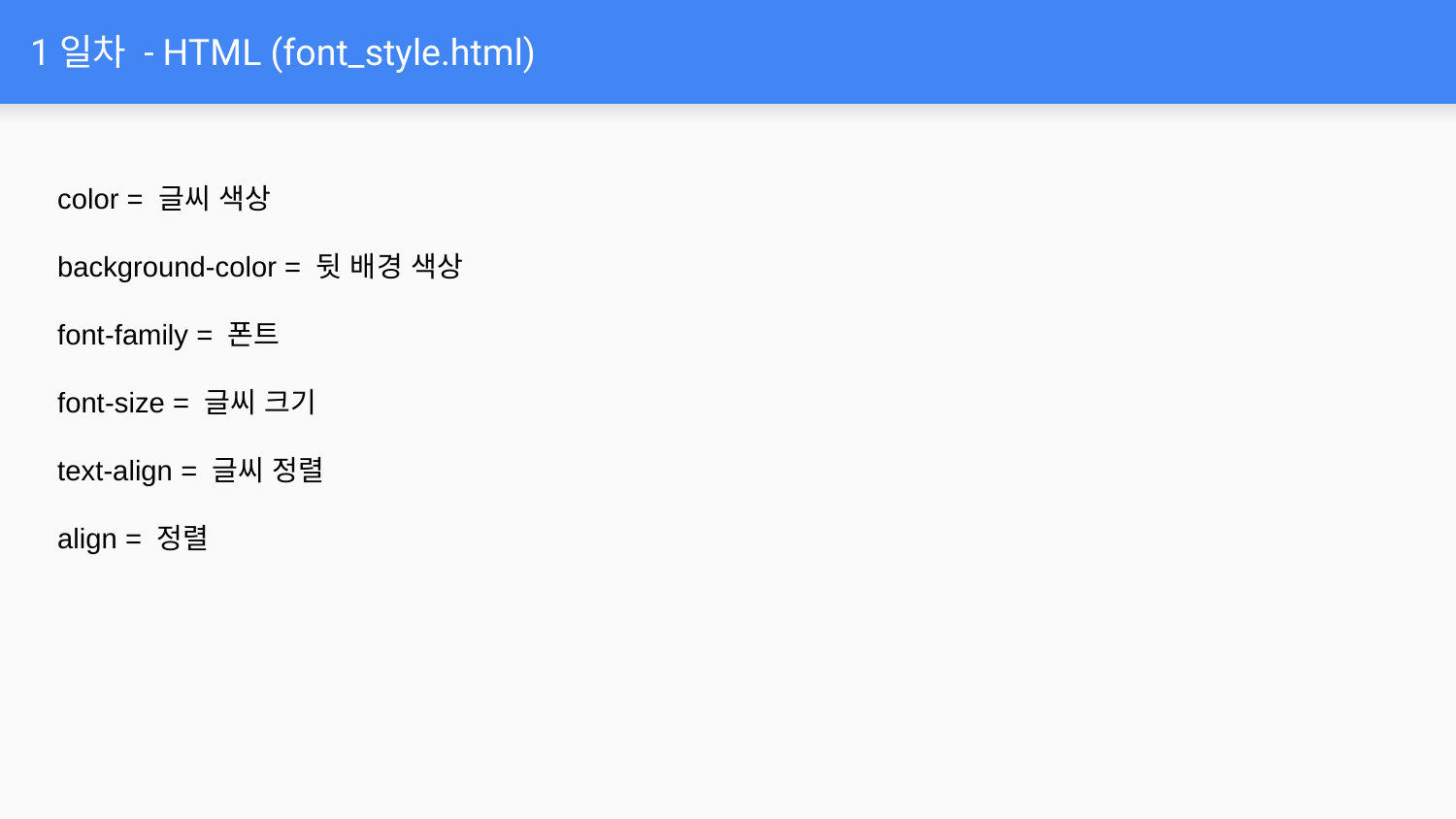

# 1일차 - HTML (font_style.html)
color = 글씨 색상

background-color = 뒷 배경 색상

font-family = 폰트

font-size = 글씨 크기

text-align = 글씨 정렬

align = 정렬